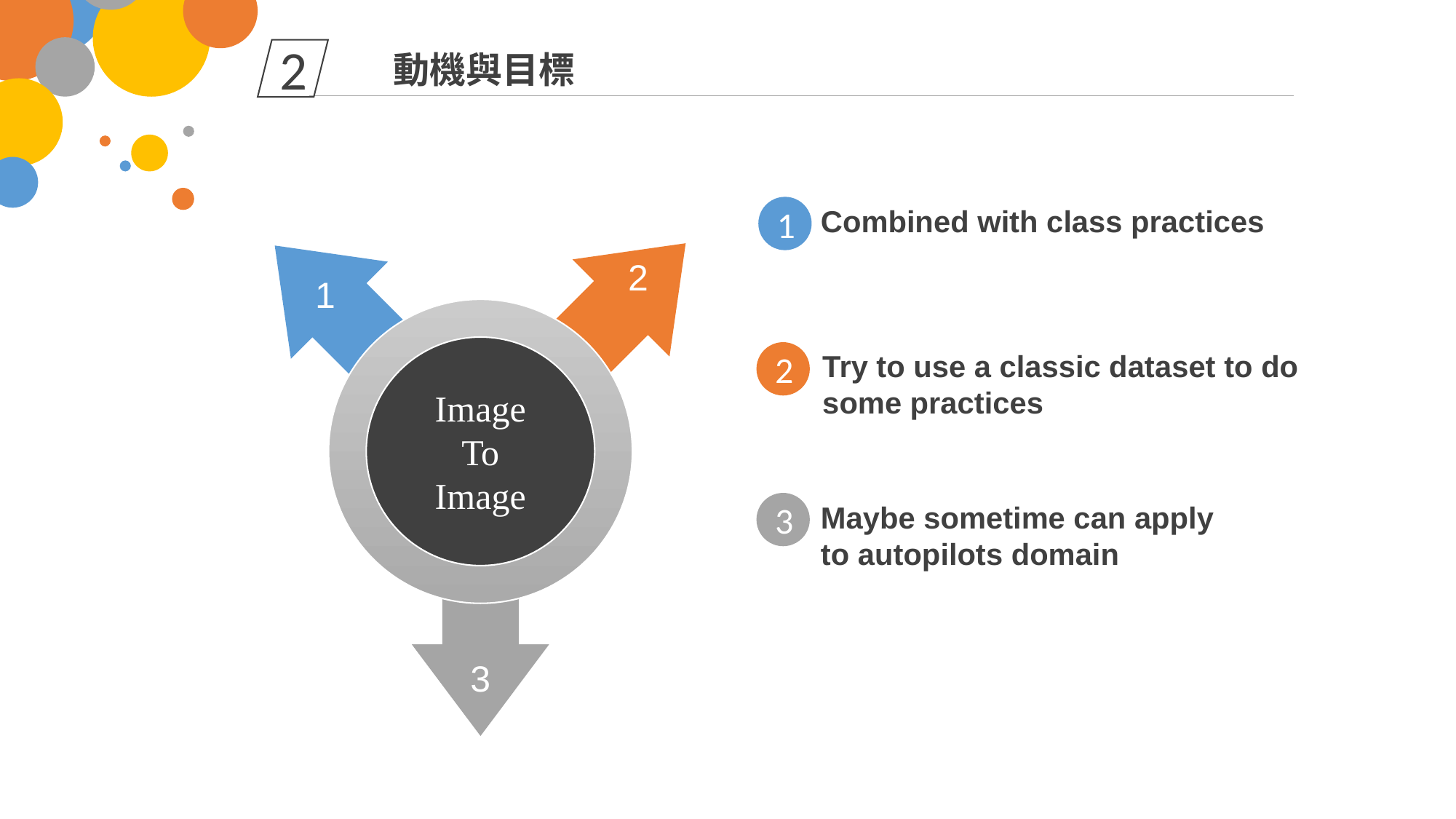

2
動機與目標
1
Combined with class practices

2
1

Image
To
Image

Try to use a classic dataset to do some practices
2
3
Maybe sometime can apply to autopilots domain

4
3
3